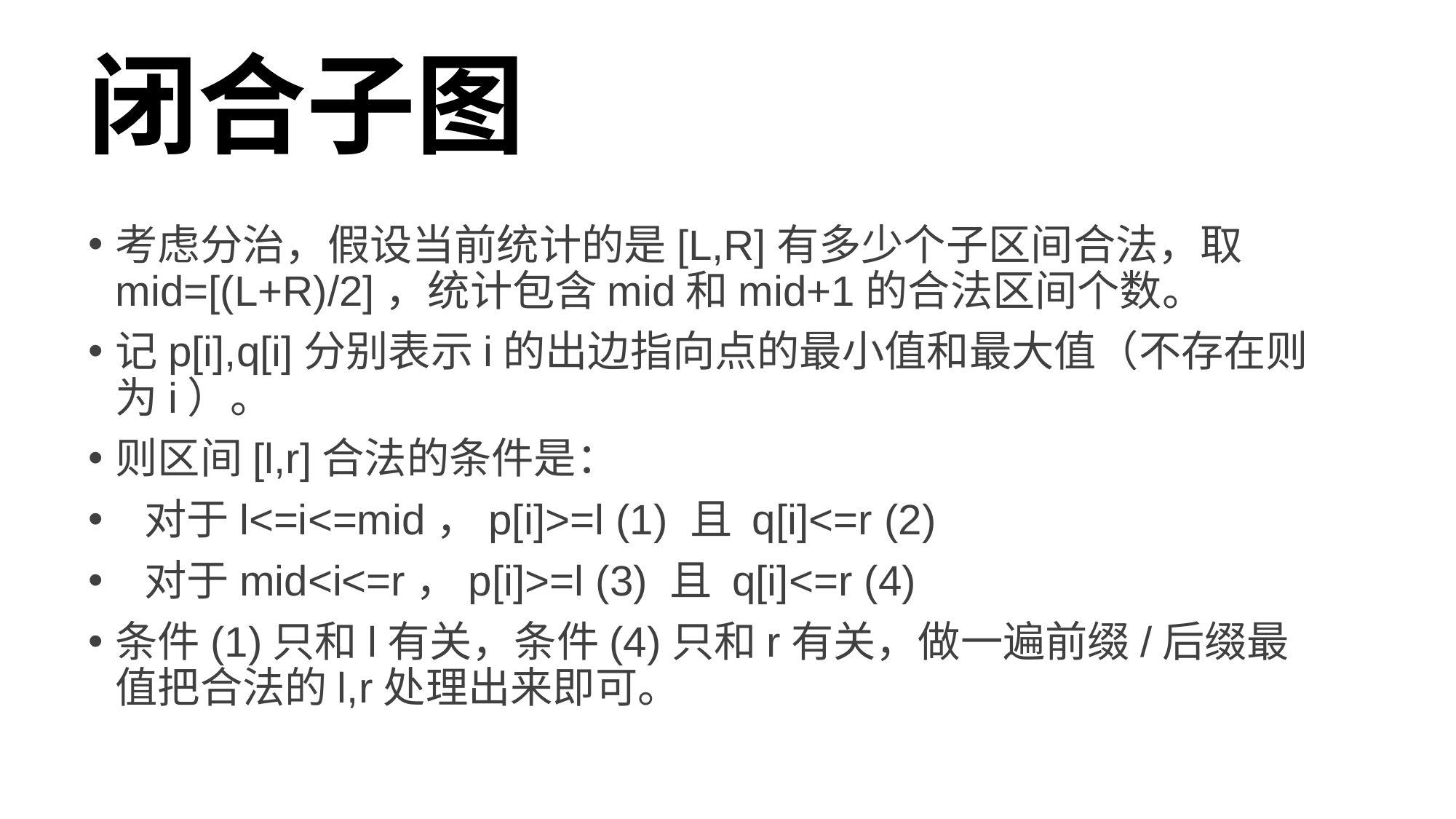

# 闭合子图
考虑分治，假设当前统计的是[L,R]有多少个子区间合法，取mid=[(L+R)/2]，统计包含mid和mid+1的合法区间个数。
记p[i],q[i]分别表示i的出边指向点的最小值和最大值（不存在则为i）。
则区间[l,r]合法的条件是：
  对于l<=i<=mid，p[i]>=l (1) 且 q[i]<=r (2)
  对于mid<i<=r，p[i]>=l (3) 且 q[i]<=r (4)
条件(1)只和l有关，条件(4)只和r有关，做一遍前缀/后缀最值把合法的l,r处理出来即可。